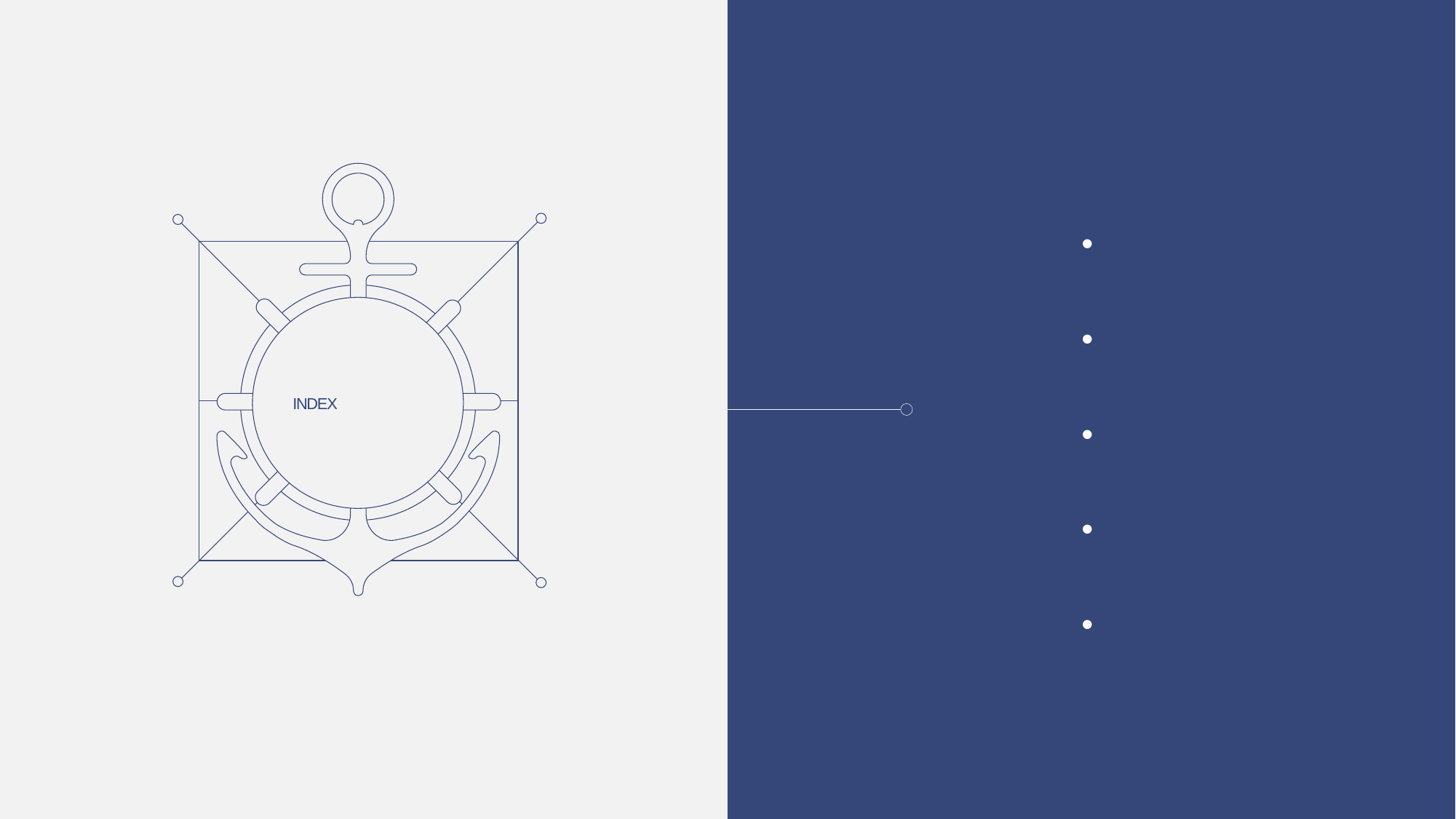

01. R&R
02. 기획
03. 구상
04. 회로
05. 시연
# INDEX